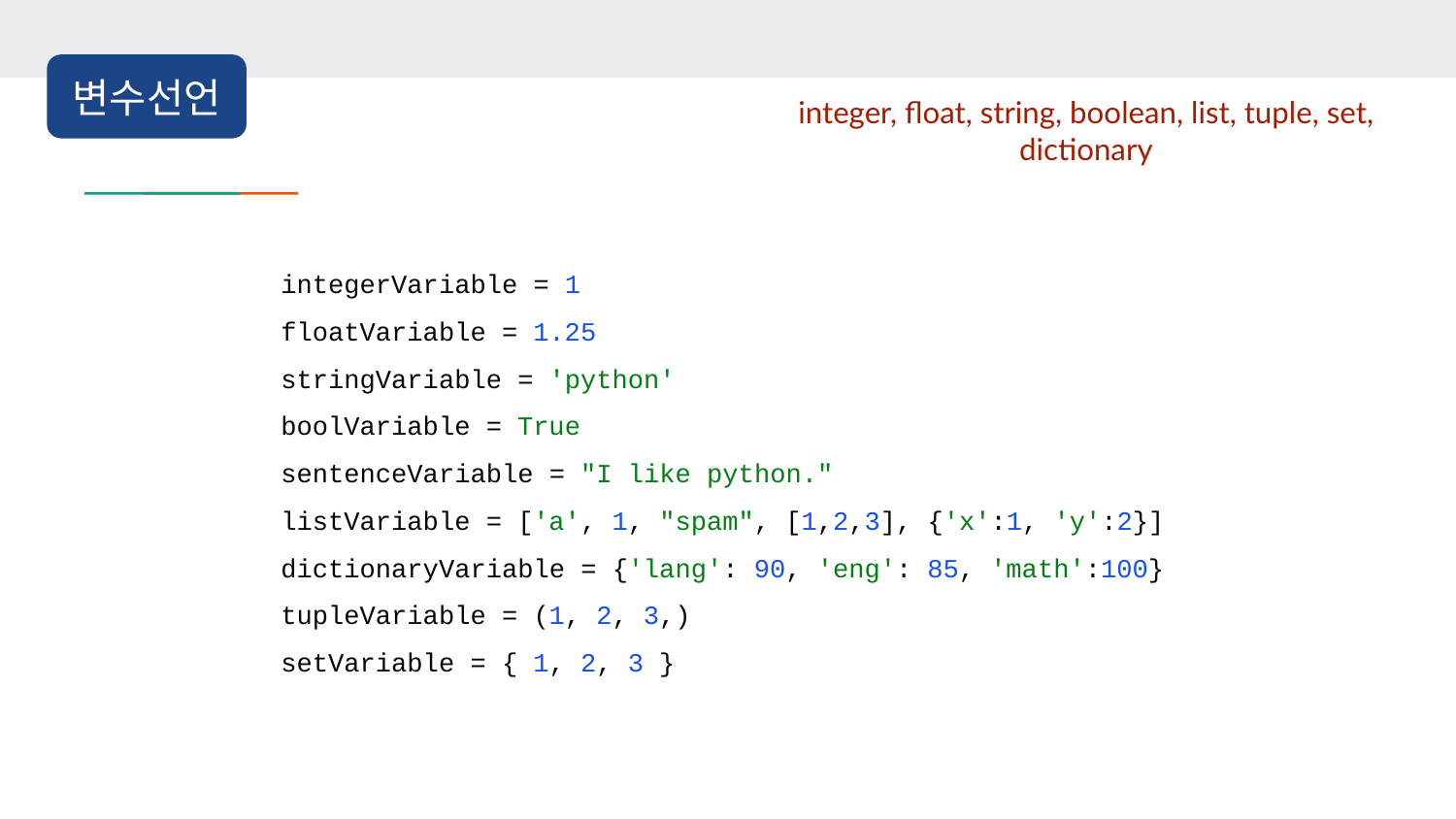

변수선언
integer, float, string, boolean, list, tuple, set, dictionary
integerVariable = 1
floatVariable = 1.25
stringVariable = 'python'
boolVariable = True
sentenceVariable = "I like python."
listVariable = ['a', 1, "spam", [1,2,3], {'x':1, 'y':2}]
dictionaryVariable = {'lang': 90, 'eng': 85, 'math':100}
tupleVariable = (1, 2, 3,)
setVariable = { 1, 2, 3 }